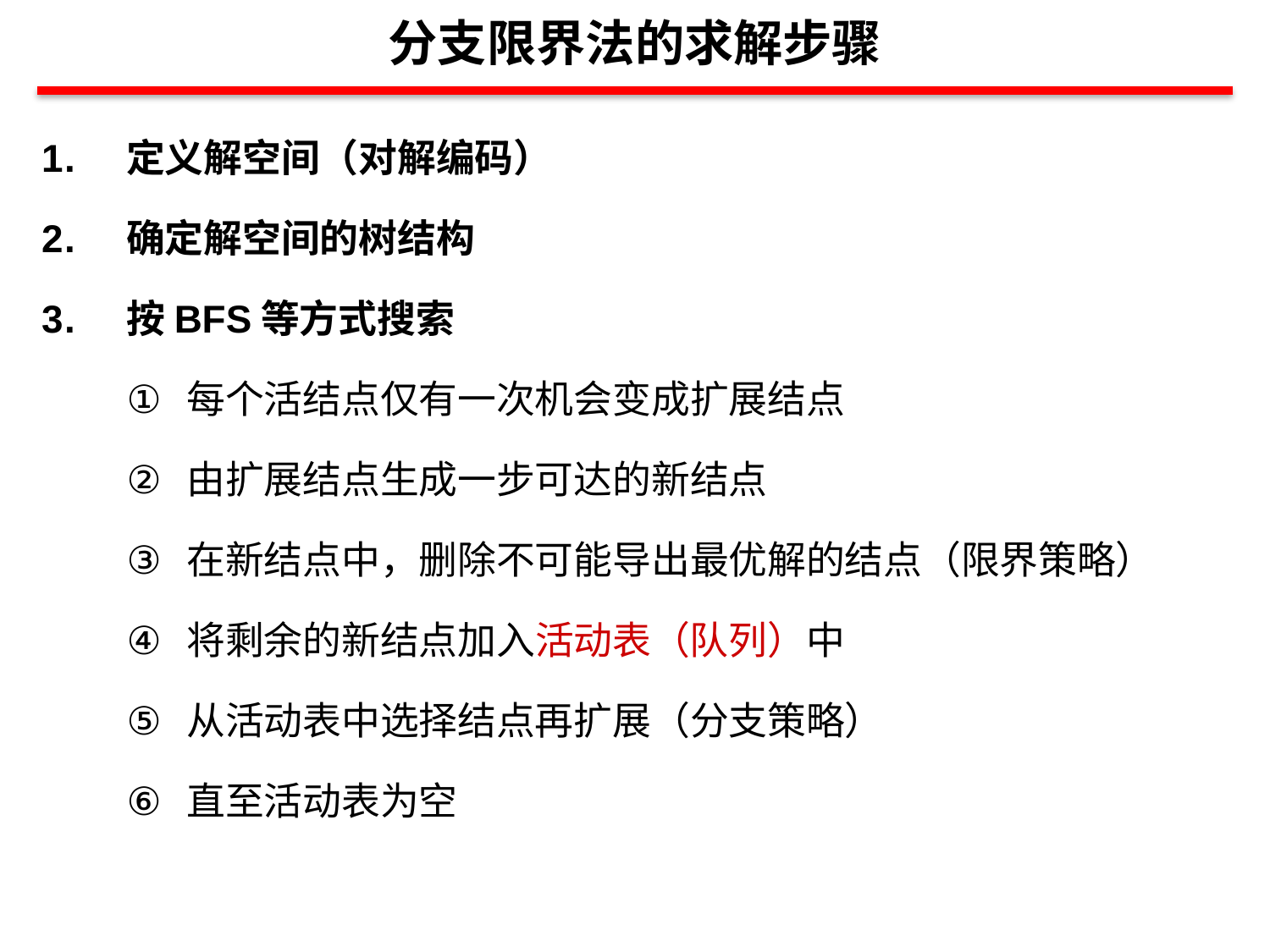

分支限界法的求解步骤
定义解空间（对解编码）
确定解空间的树结构
按BFS等方式搜索
每个活结点仅有一次机会变成扩展结点
由扩展结点生成一步可达的新结点
在新结点中，删除不可能导出最优解的结点（限界策略）
将剩余的新结点加入活动表（队列）中
从活动表中选择结点再扩展（分支策略）
直至活动表为空